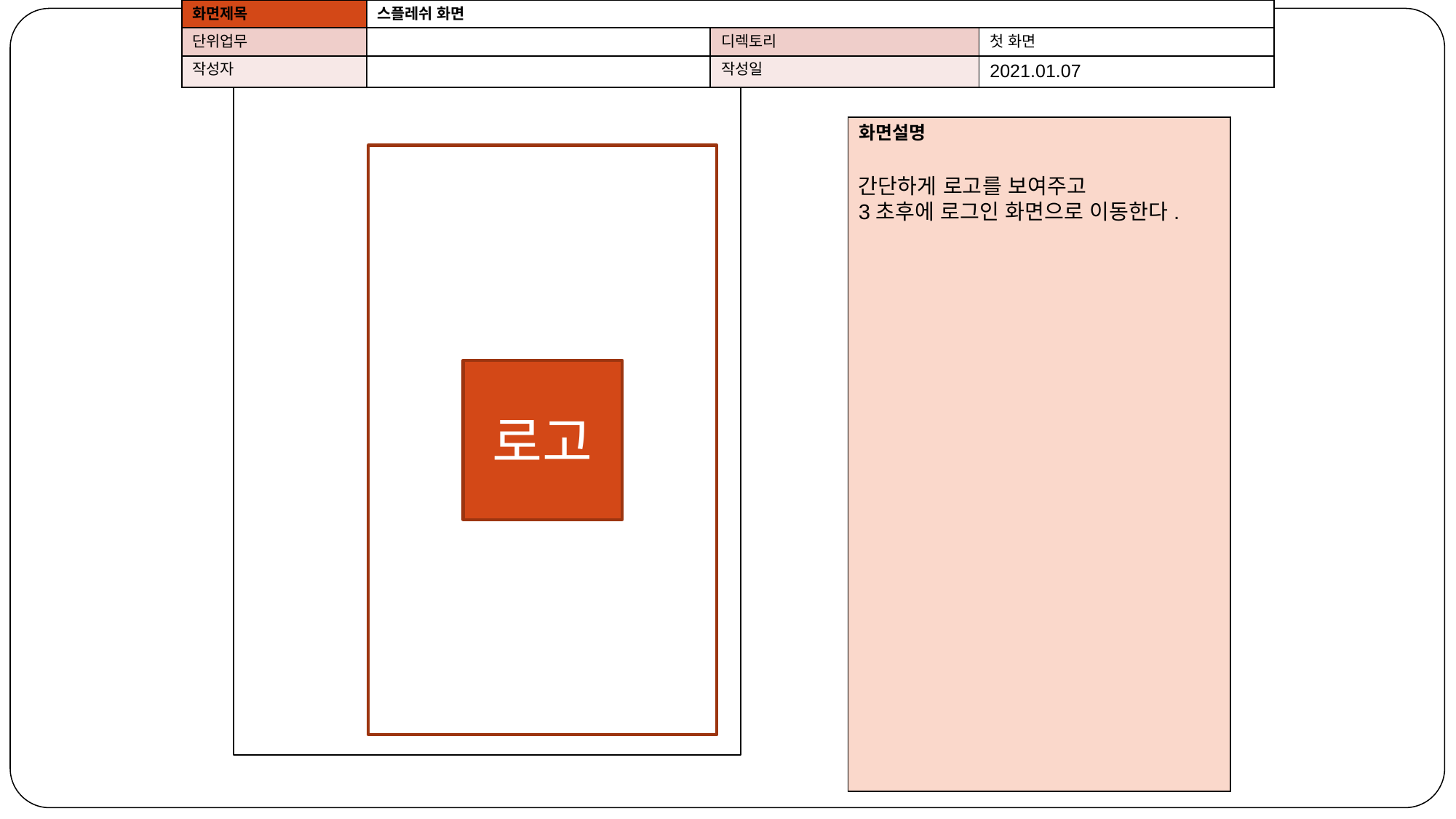

| 화면제목 | 스플레쉬 화면 |  |  |
| --- | --- | --- | --- |
| 단위업무 |  | 디렉토리 | 첫 화면 |
| 작성자 |  | 작성일 | 2021.01.07 |

| 화면설명 |
| --- |

간단하게 로고를 보여주고
3초후에 로그인 화면으로 이동한다.
로고